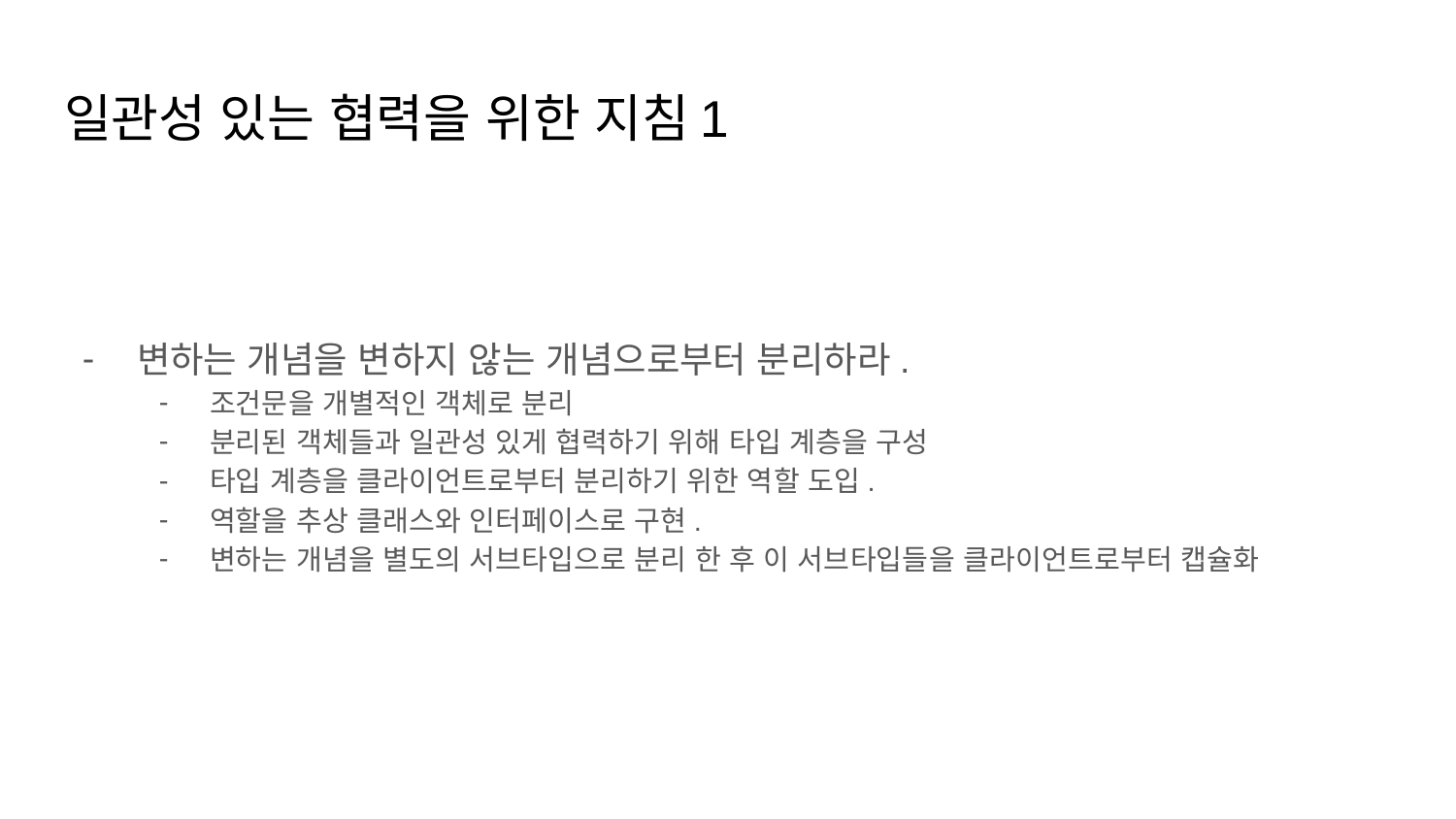

# 일관성 있는 협력을 위한 지침1
변하는 개념을 변하지 않는 개념으로부터 분리하라.
조건문을 개별적인 객체로 분리
분리된 객체들과 일관성 있게 협력하기 위해 타입 계층을 구성
타입 계층을 클라이언트로부터 분리하기 위한 역할 도입.
역할을 추상 클래스와 인터페이스로 구현.
변하는 개념을 별도의 서브타입으로 분리 한 후 이 서브타입들을 클라이언트로부터 캡슐화